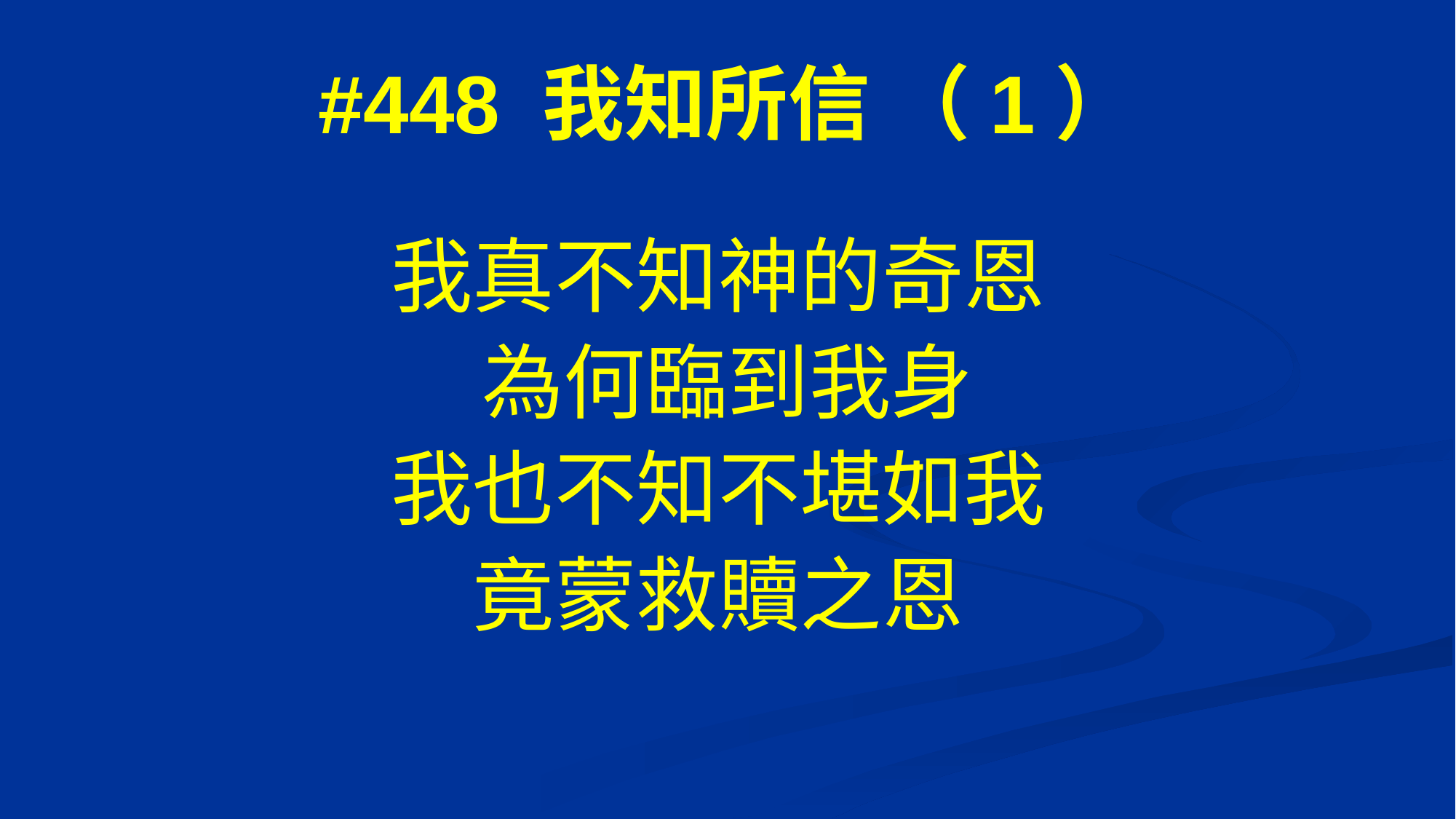

# #448 我知所信 （1）
我真不知神的奇恩
為何臨到我身
我也不知不堪如我
竟蒙救贖之恩